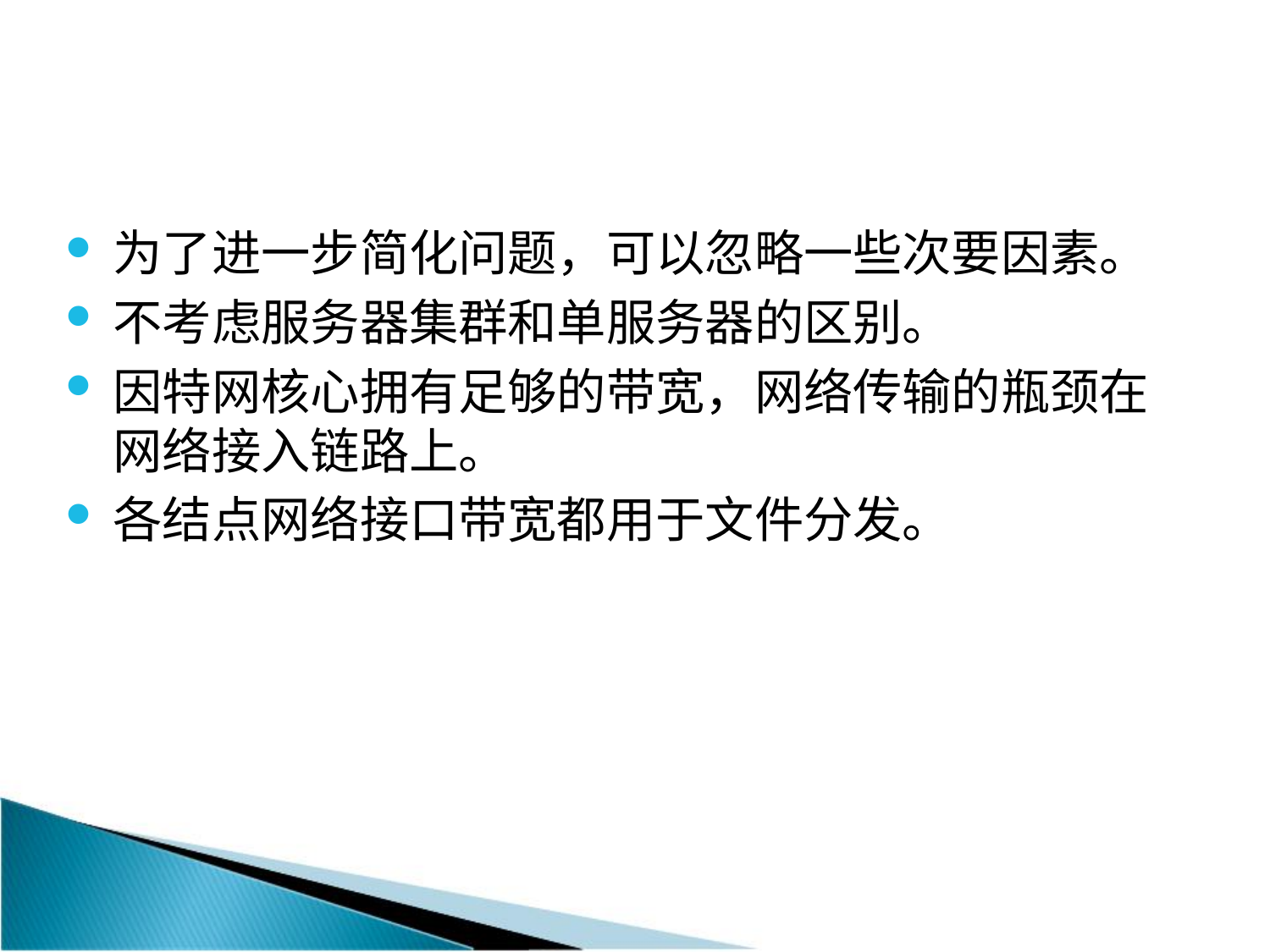

#
为了进一步简化问题，可以忽略一些次要因素。
不考虑服务器集群和单服务器的区别。
因特网核心拥有足够的带宽，网络传输的瓶颈在网络接入链路上。
各结点网络接口带宽都用于文件分发。